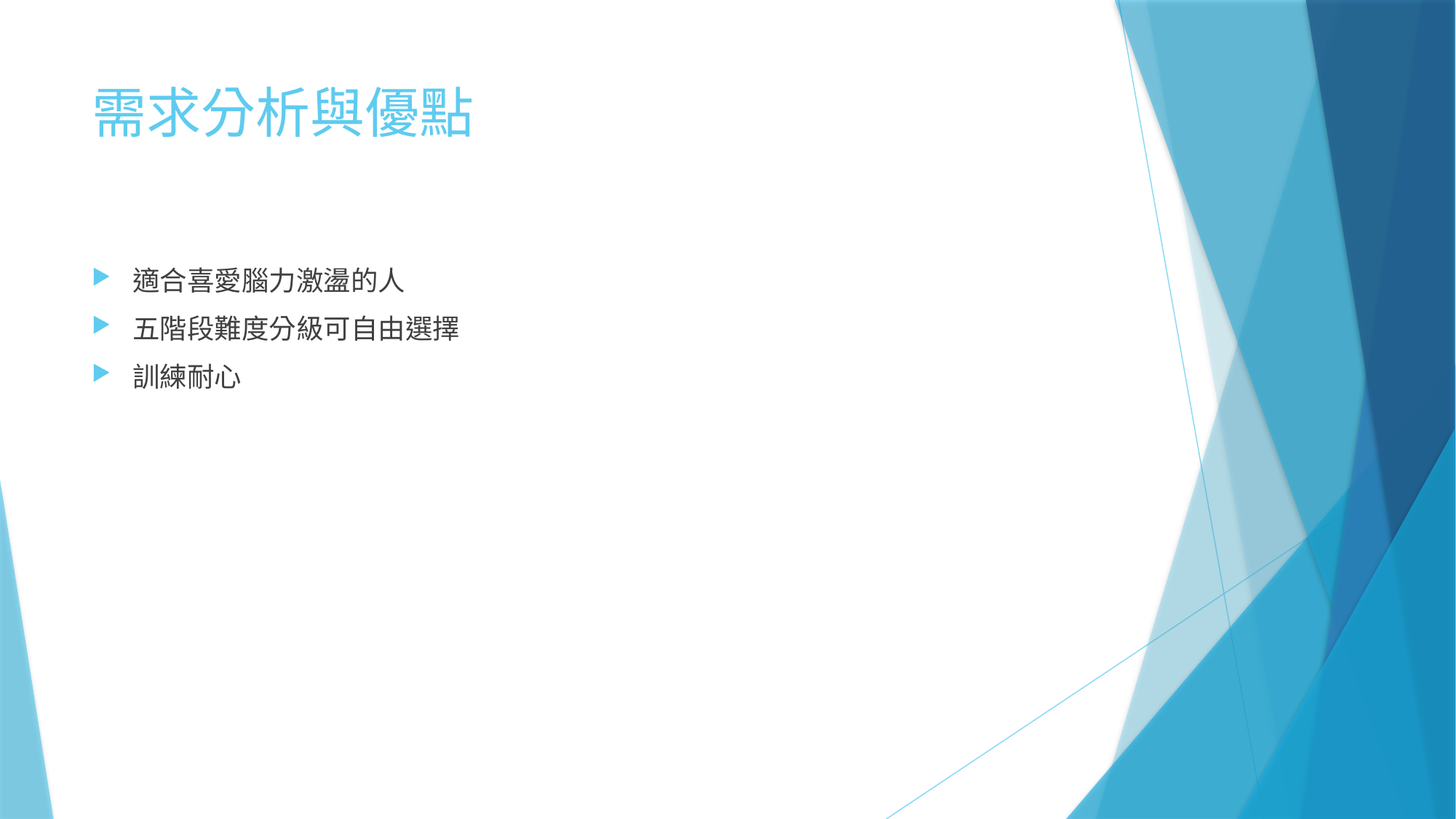

# 需求分析與優點
適合喜愛腦力激盪的人
五階段難度分級可自由選擇
訓練耐心